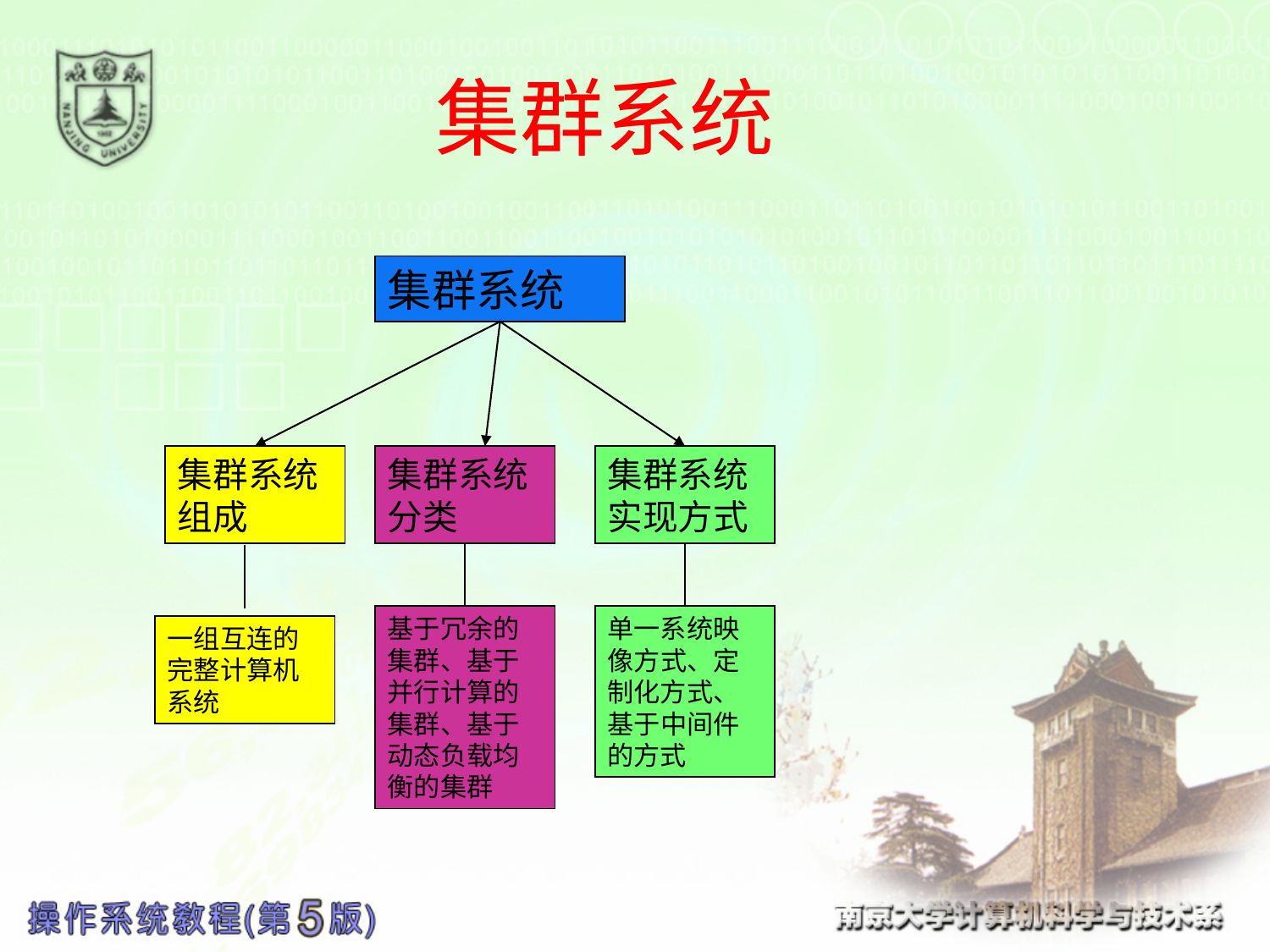

# 集群系统
集群系统
集群系统
组成
集群系统
分类
集群系统
实现方式
基于冗余的集群、基于并行计算的集群、基于动态负载均衡的集群
单一系统映像方式、定制化方式、基于中间件的方式
一组互连的完整计算机系统